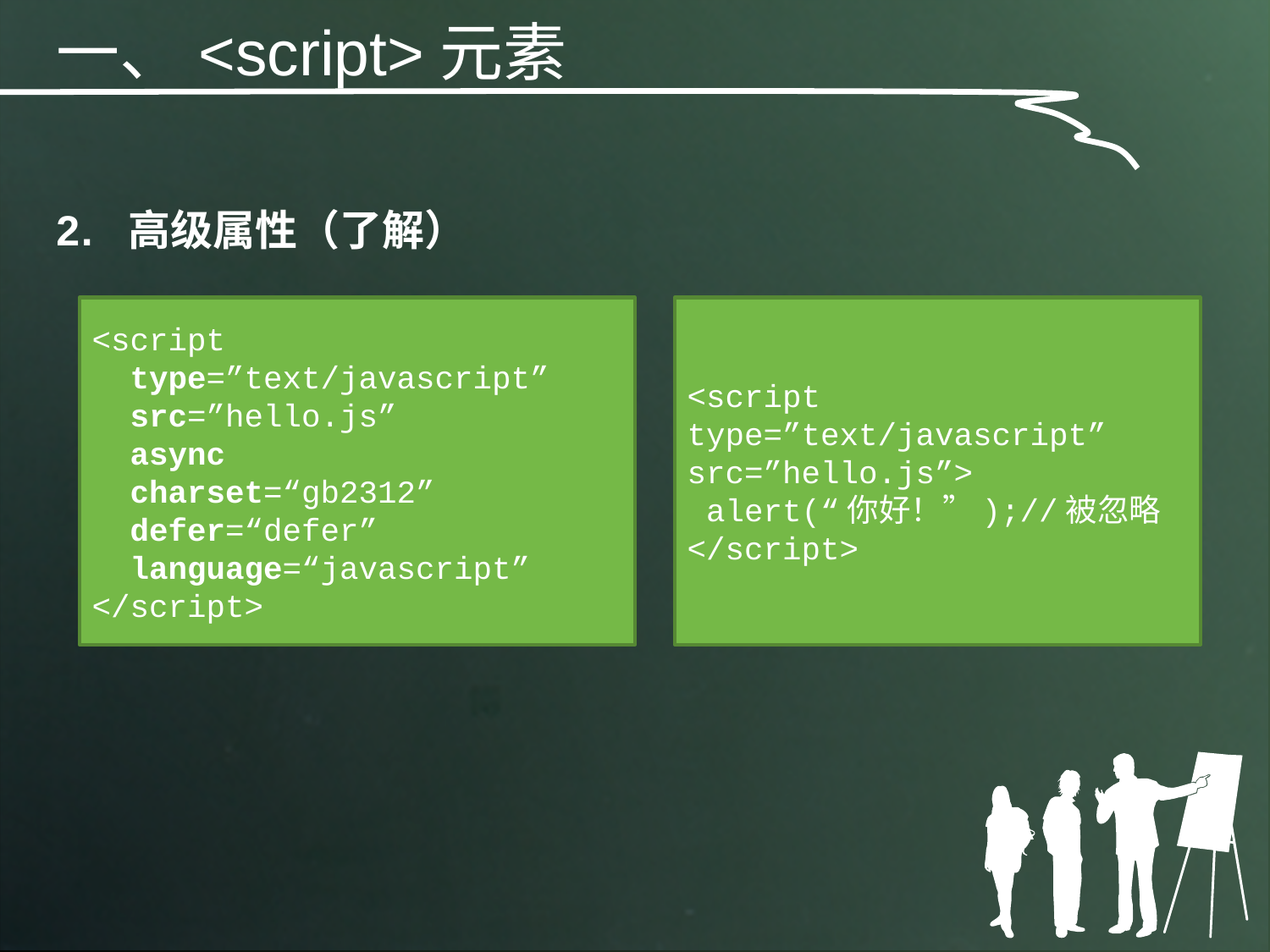

一、<script>元素

高级属性（了解）

<script
  type=”text/javascript”
  src=”hello.js”
  async
  charset=“gb2312”
  defer=“defer”
  language=“javascript”
</script>
<script type=”text/javascript” src=”hello.js”>
 alert(“你好！”);//被忽略
</script>